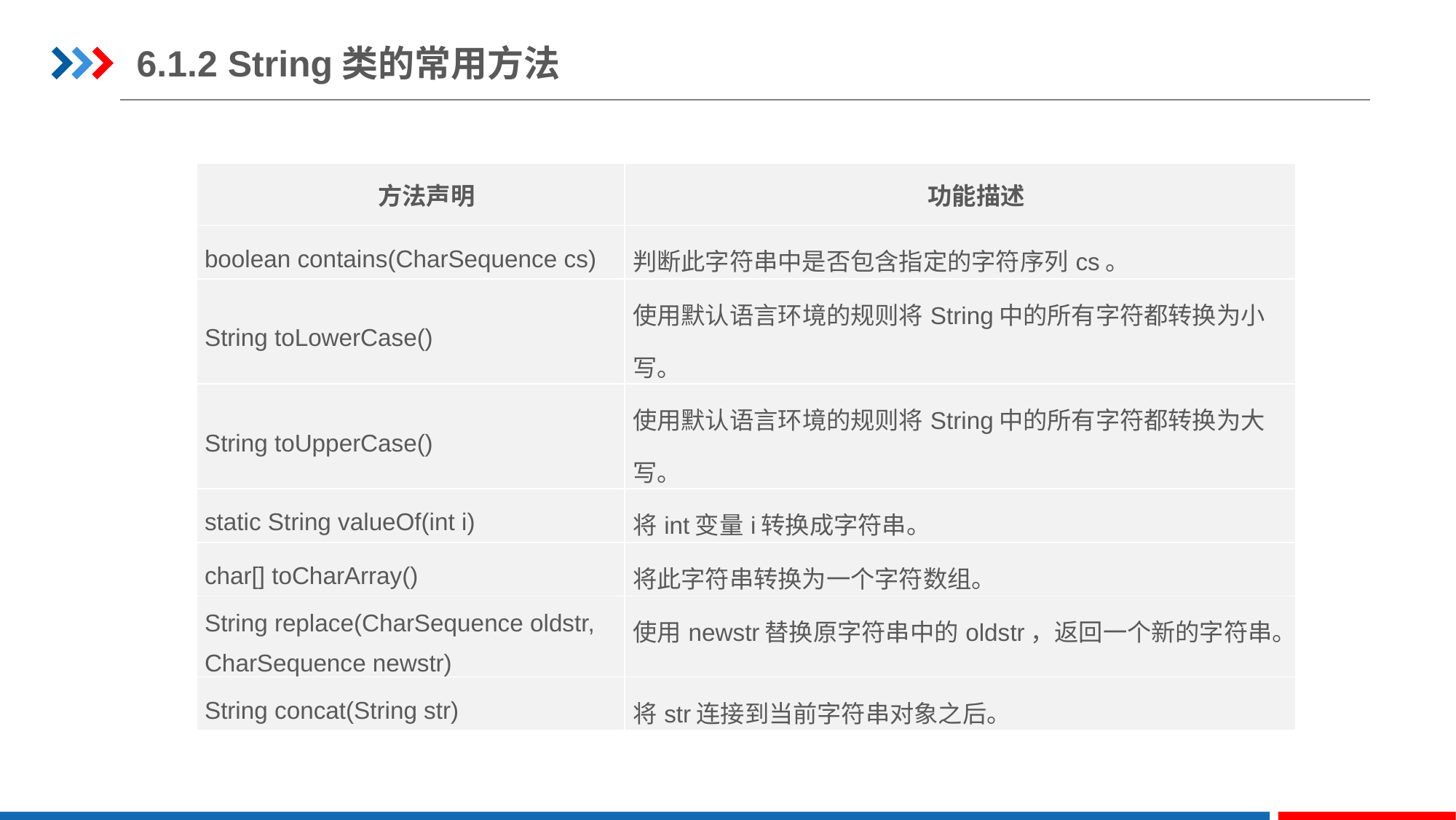

6.1.2 String类的常用方法
| 方法声明 | 功能描述 |
| --- | --- |
| boolean contains(CharSequence cs) | 判断此字符串中是否包含指定的字符序列cs。 |
| String toLowerCase() | 使用默认语言环境的规则将String中的所有字符都转换为小写。 |
| String toUpperCase() | 使用默认语言环境的规则将String中的所有字符都转换为大写。 |
| static String valueOf(int i) | 将int变量i转换成字符串。 |
| char[] toCharArray() | 将此字符串转换为一个字符数组。 |
| String replace(CharSequence oldstr, CharSequence newstr) | 使用newstr替换原字符串中的oldstr，返回一个新的字符串。 |
| String concat(String str) | 将str连接到当前字符串对象之后。 |